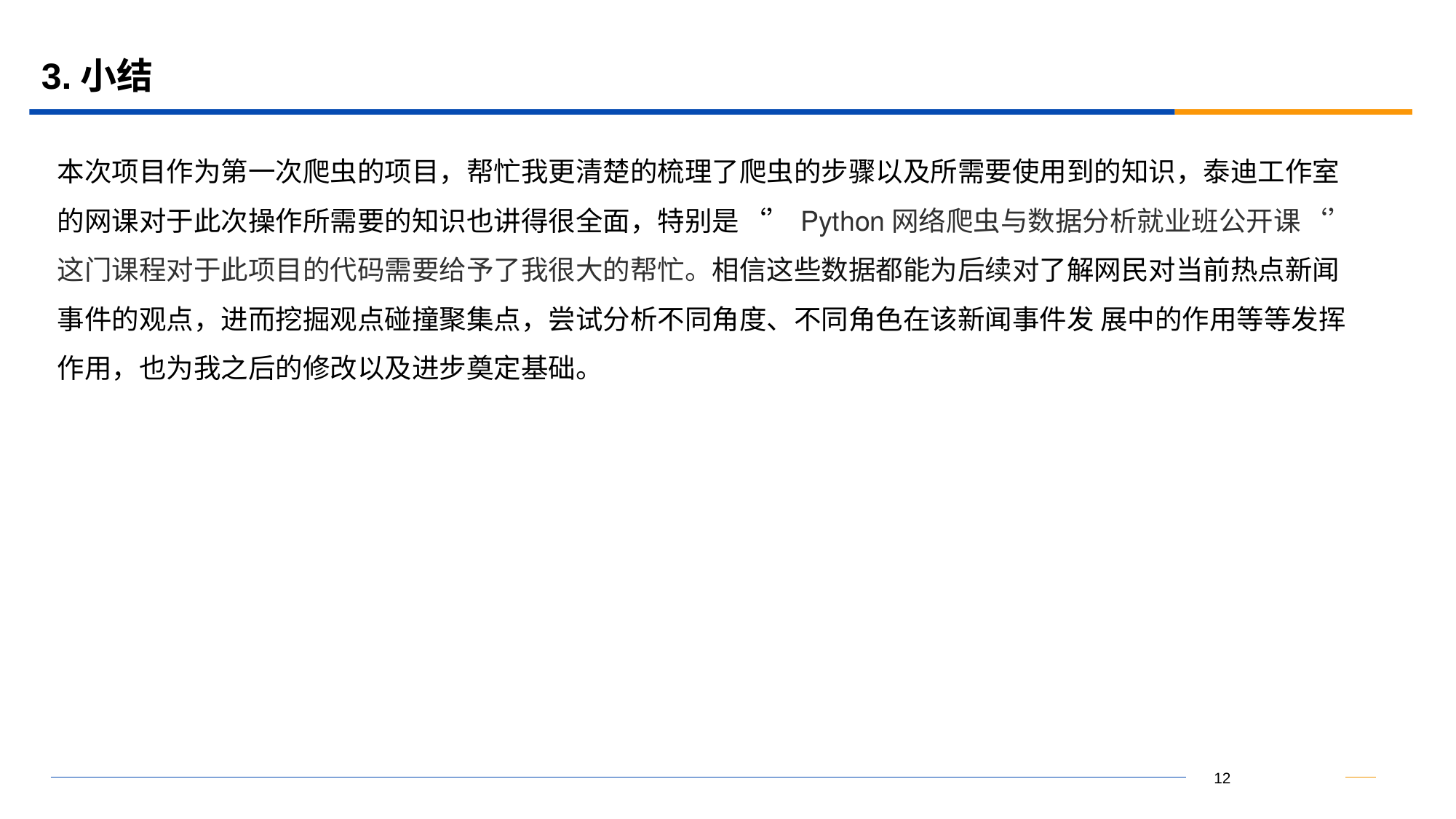

# 3.小结
本次项目作为第一次爬虫的项目，帮忙我更清楚的梳理了爬虫的步骤以及所需要使用到的知识，泰迪工作室的网课对于此次操作所需要的知识也讲得很全面，特别是‘’Python网络爬虫与数据分析就业班公开课‘’这门课程对于此项目的代码需要给予了我很大的帮忙。相信这些数据都能为后续对了解网民对当前热点新闻事件的观点，进而挖掘观点碰撞聚集点，尝试分析不同角度、不同角色在该新闻事件发 展中的作用等等发挥作用，也为我之后的修改以及进步奠定基础。